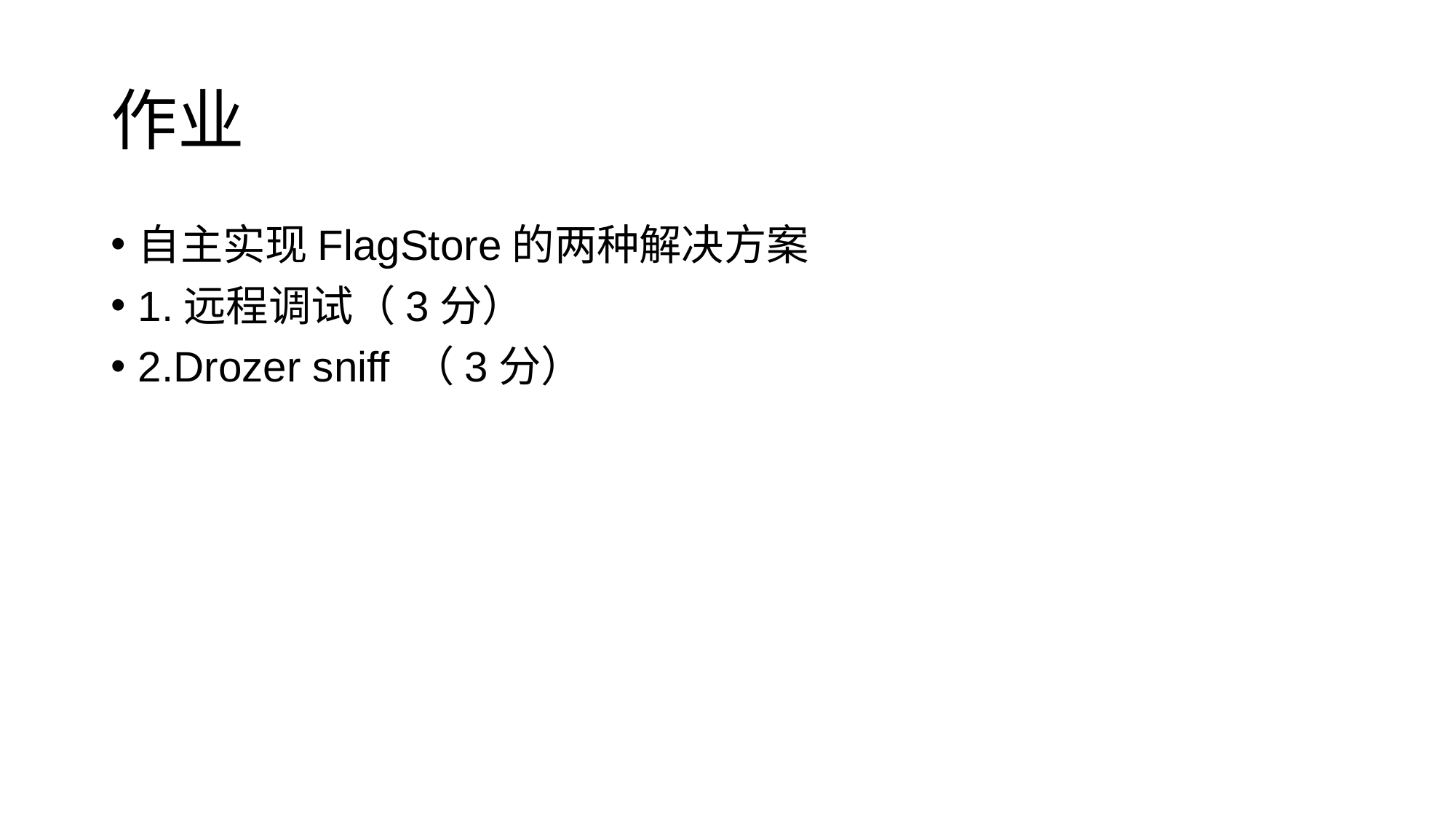

# 作业
自主实现FlagStore的两种解决方案
1.远程调试（3分）
2.Drozer sniff （3分）